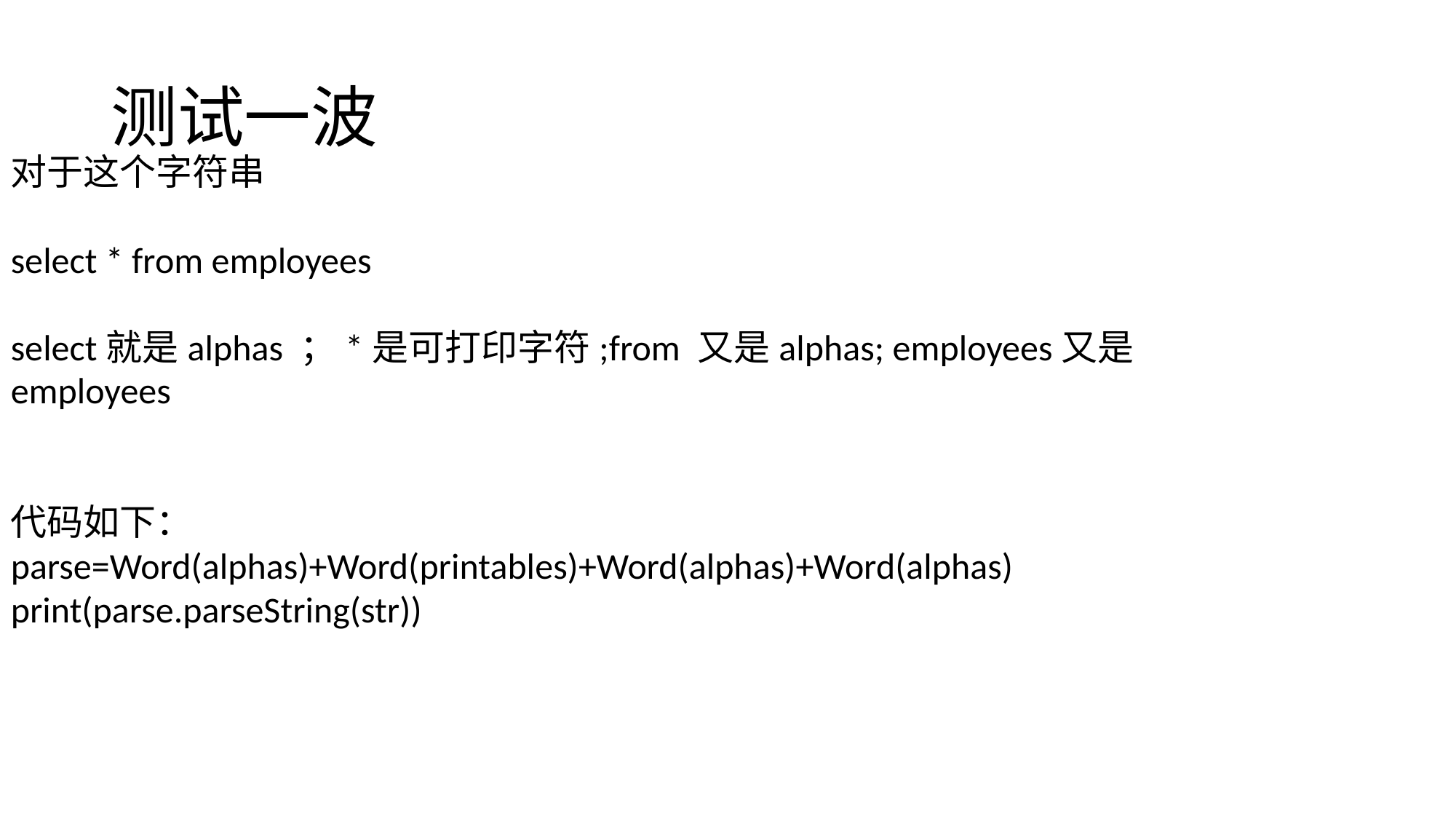

# 测试一波
对于这个字符串

select * from employees

select就是alphas ；*是可打印字符;from 又是alphas; employees又是employees

代码如下：
parse=Word(alphas)+Word(printables)+Word(alphas)+Word(alphas)
print(parse.parseString(str))